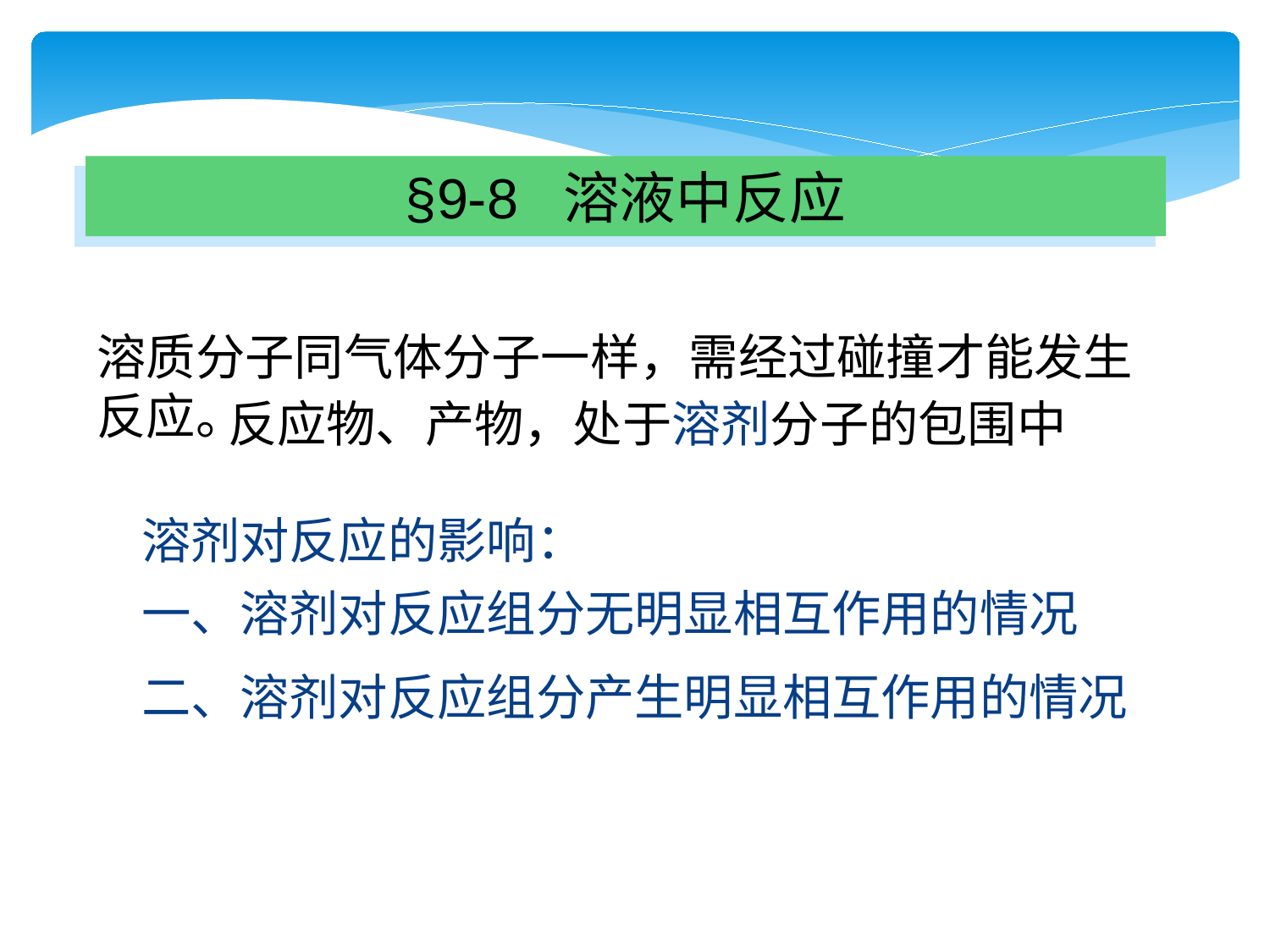

§9-8  溶液中反应
溶质分子同气体分子一样，需经过碰撞才能发生反应。
反应物、产物，处于溶剂分子的包围中
溶剂对反应的影响：
一、溶剂对反应组分无明显相互作用的情况
二、溶剂对反应组分产生明显相互作用的情况